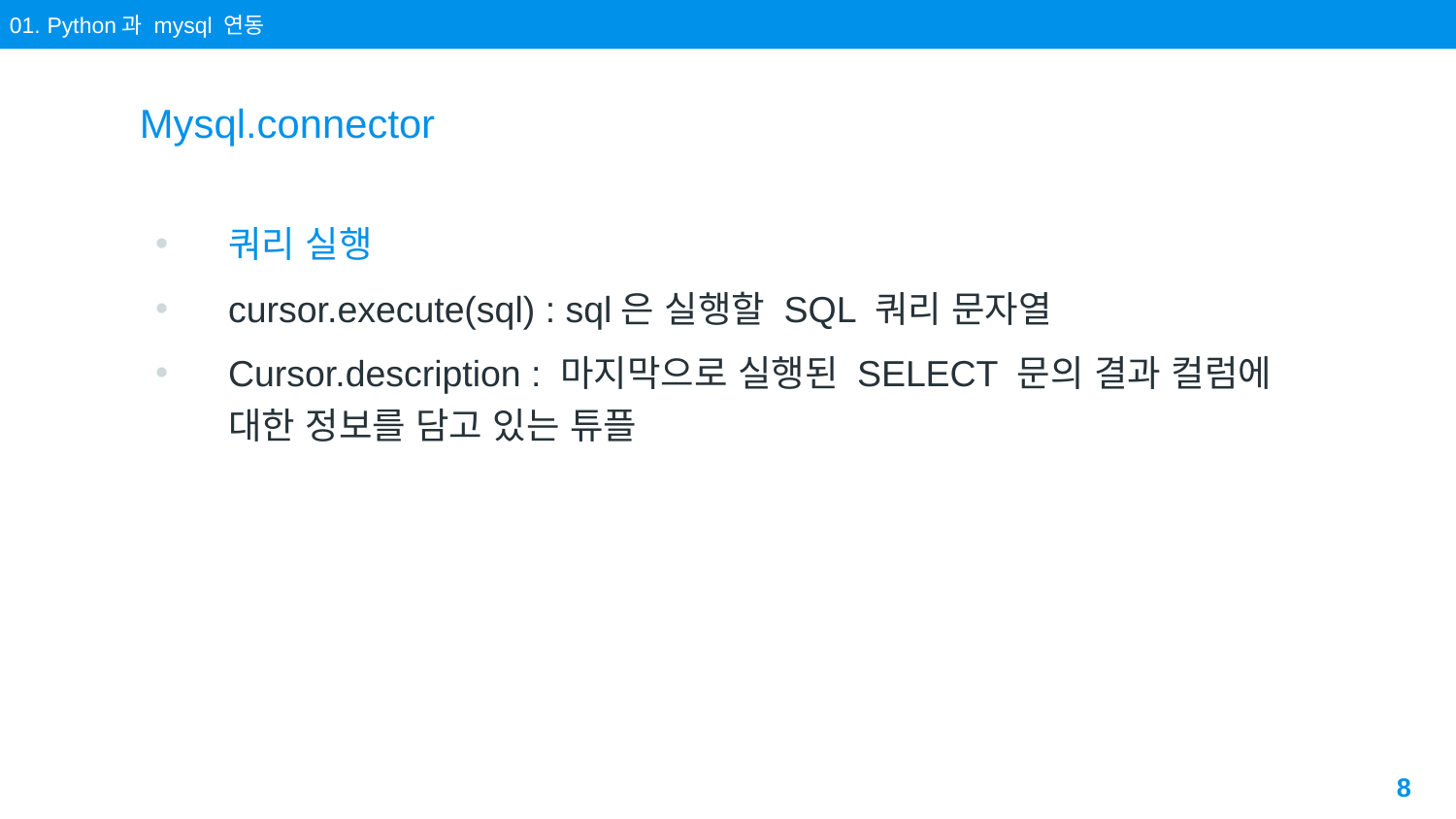

01. Python과 mysql 연동
# Mysql.connector
쿼리 실행
cursor.execute(sql) : sql은 실행할 SQL 쿼리 문자열
Cursor.description : 마지막으로 실행된 SELECT 문의 결과 컬럼에 대한 정보를 담고 있는 튜플
8